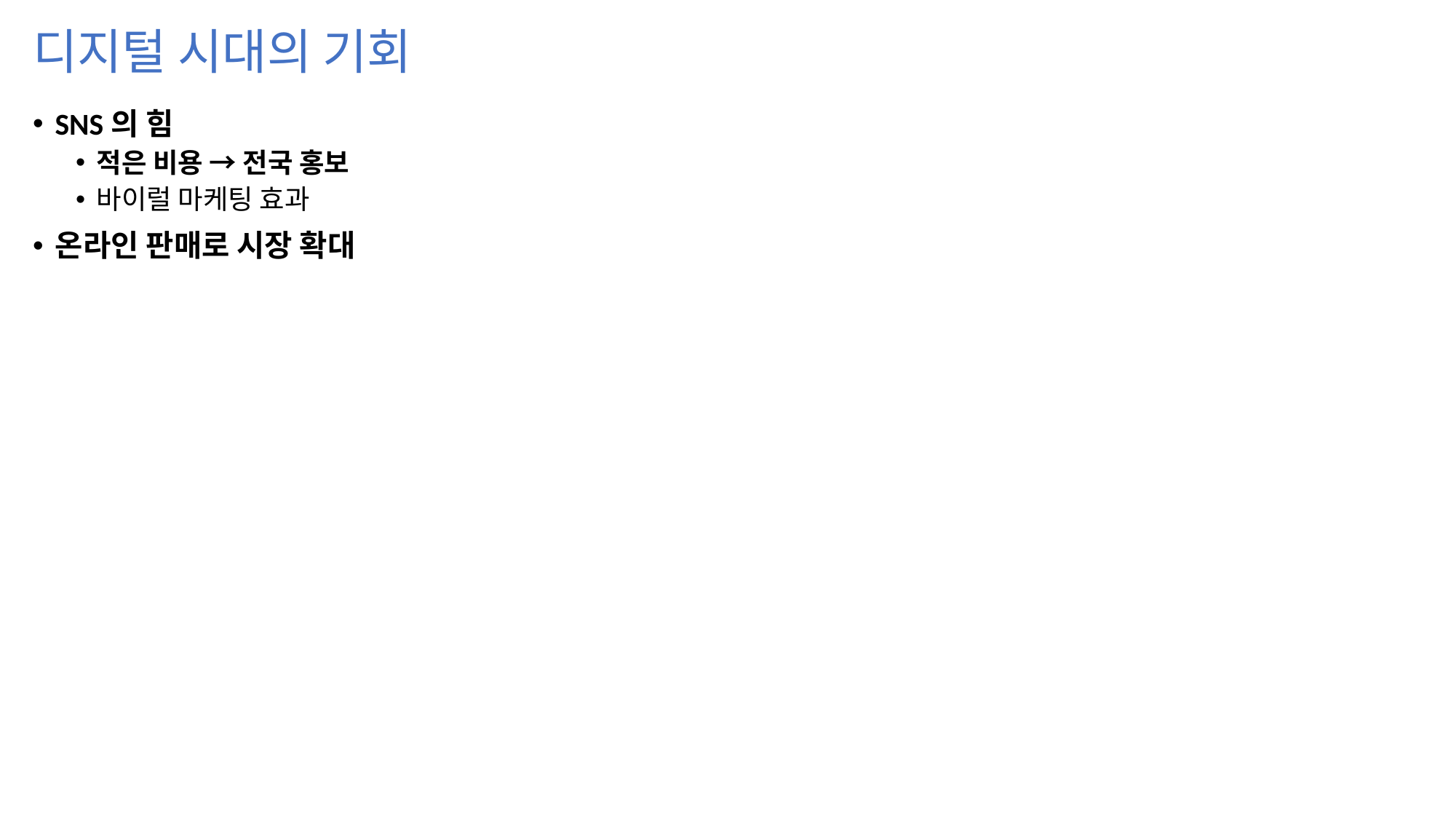

# 디지털 시대의 기회
SNS의 힘
적은 비용 → 전국 홍보
바이럴 마케팅 효과
온라인 판매로 시장 확대